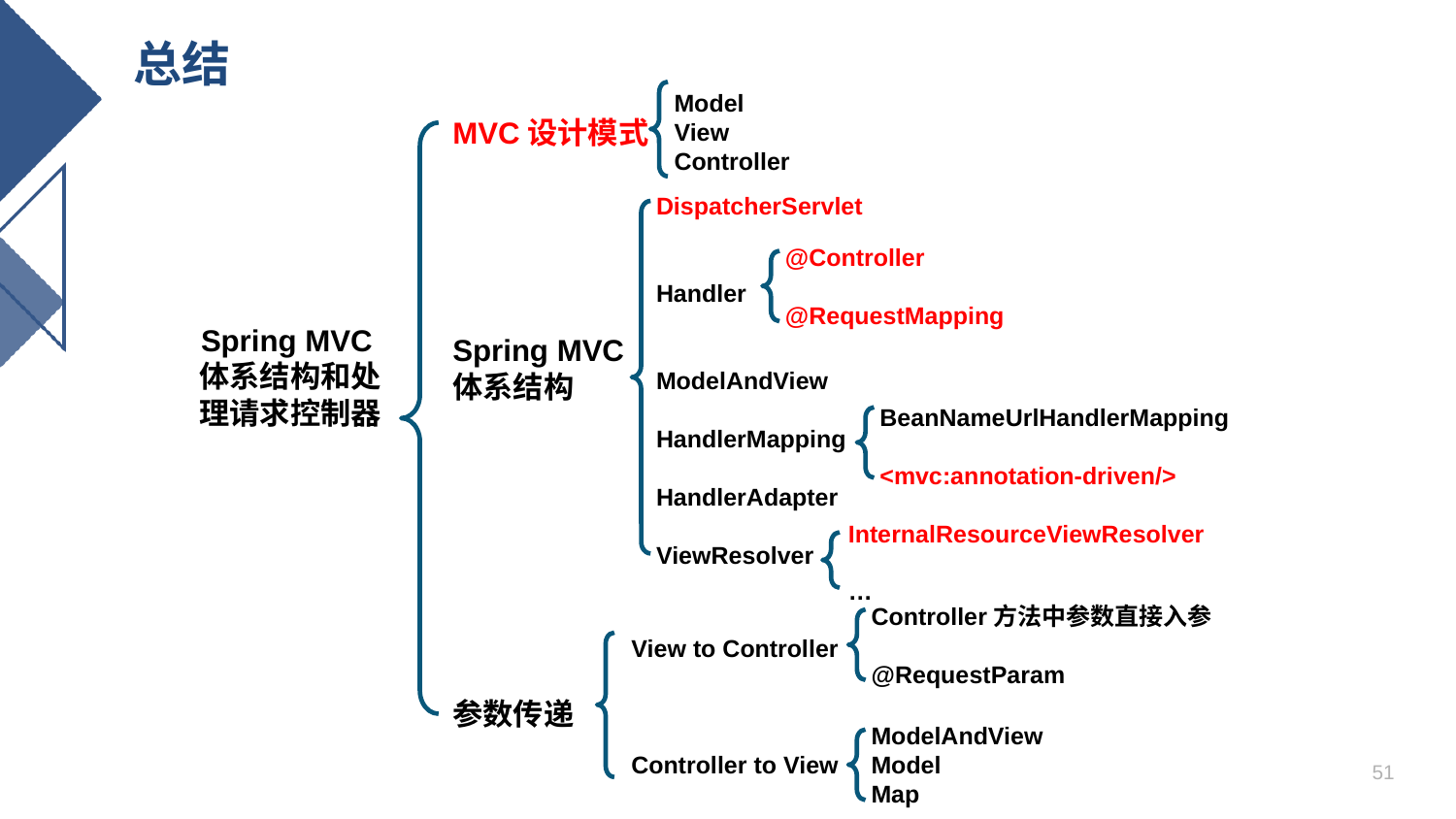

# 总结
Model
View
Controller

MVC设计模式

Spring MVC
体系结构

参数传递

DispatcherServlet

Handler

ModelAndView

HandlerMapping

HandlerAdapter

ViewResolver

@Controller

@RequestMapping

Spring MVC体系结构和处理请求控制器
BeanNameUrlHandlerMapping

<mvc:annotation-driven/>

InternalResourceViewResolver

…

Controller方法中参数直接入参

@RequestParam

View to Controller

Controller to View

ModelAndView
Model
Map

51